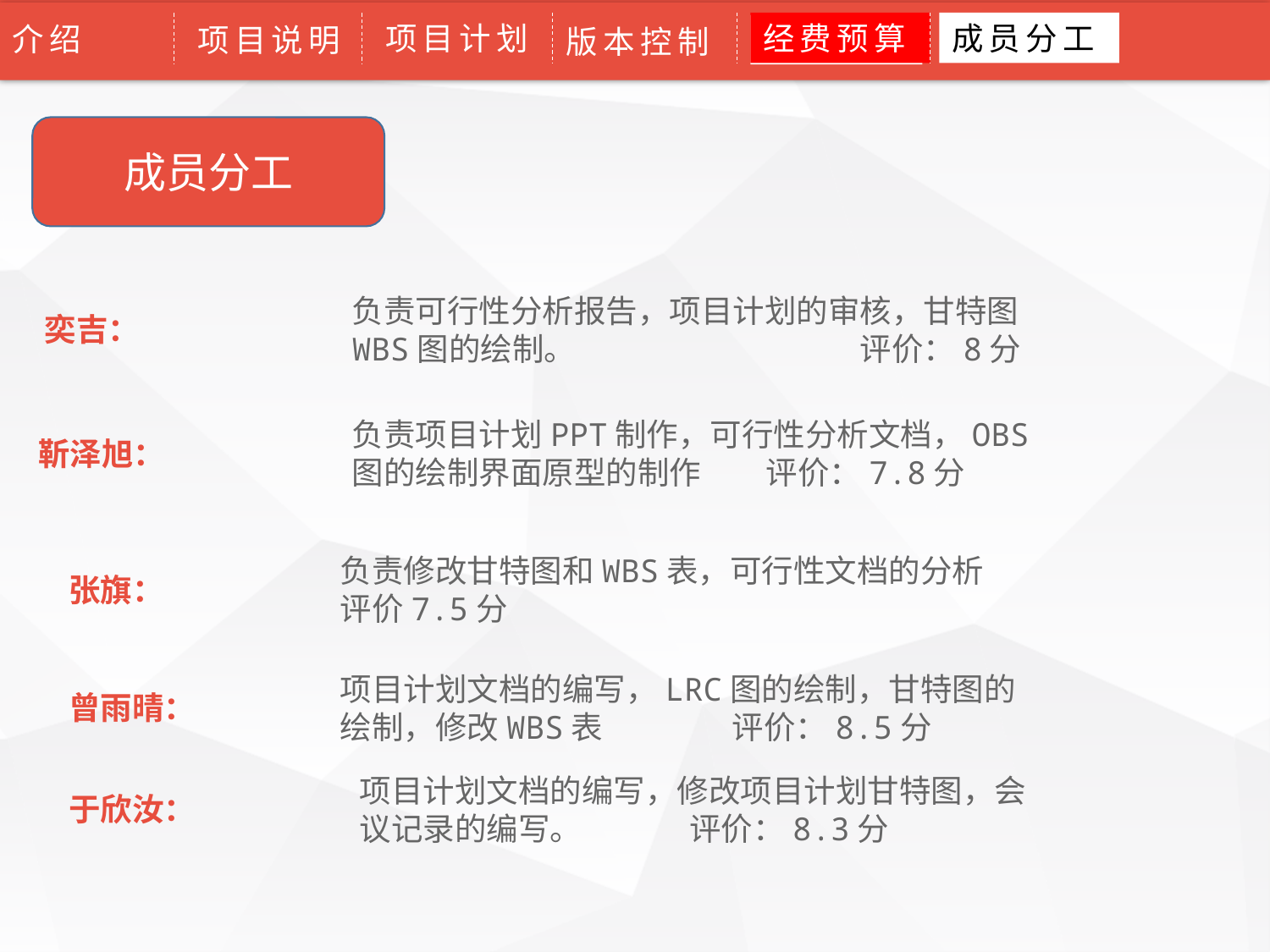

项目计划
经费预算
成员分工
论文绪论
介绍
研究背景
研究方法
研究结果
问题讨论
论文总结

项目说明

版本控制
成员分工
负责可行性分析报告，项目计划的审核，甘特图WBS图的绘制。			评价：8分
奕吉：
负责项目计划PPT制作，可行性分析文档，OBS图的绘制界面原型的制作         评价：7.8分
靳泽旭：
负责修改甘特图和WBS表，可行性文档的分析  评价7.5分
张旗：
项目计划文档的编写，LRC图的绘制，甘特图的绘制，修改WBS表                  评价：8.5分
曾雨晴：
项目计划文档的编写，修改项目计划甘特图，会议记录的编写。               评价：8.3分
于欣汝：